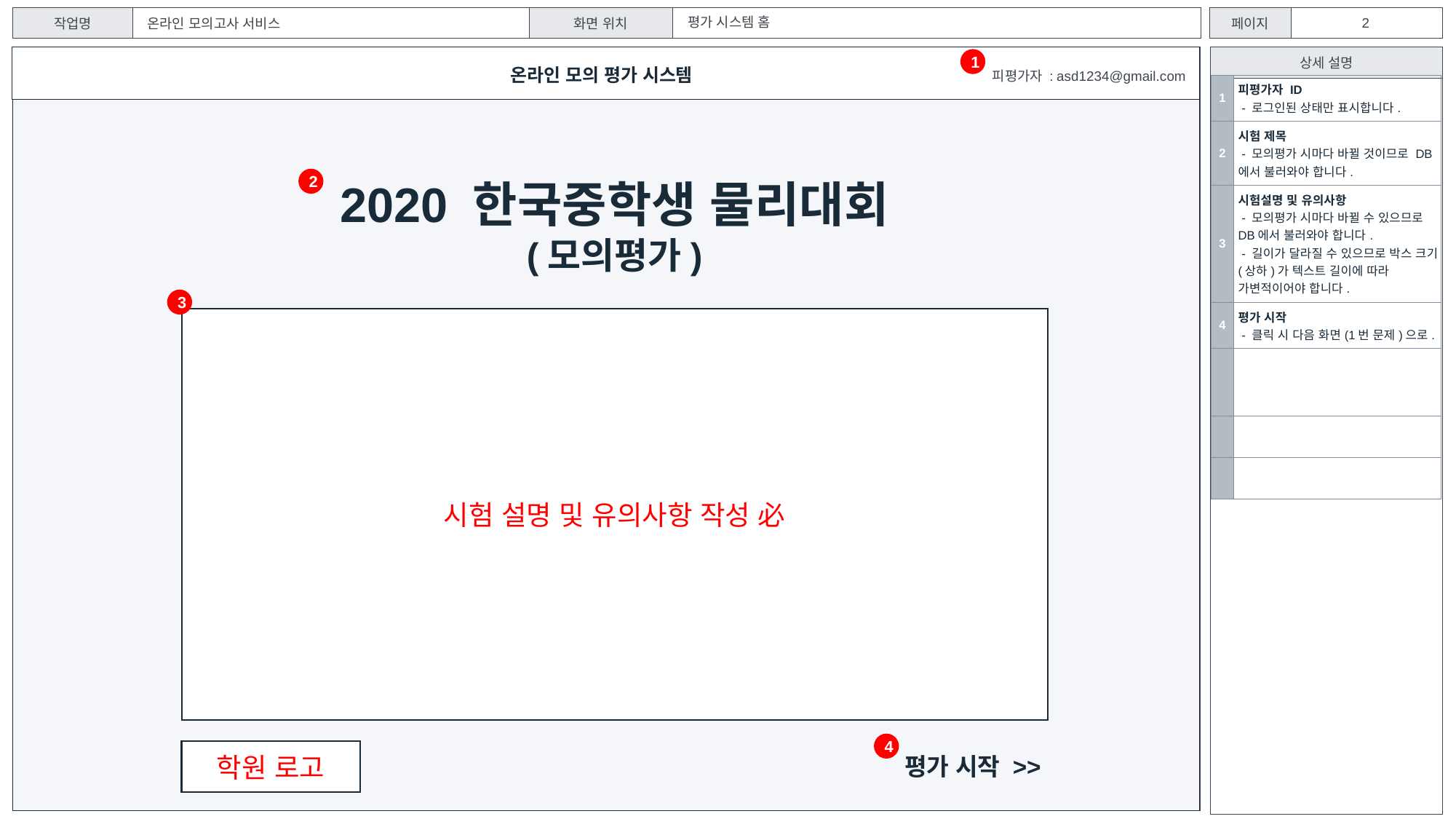

평가 시스템 홈
1
온라인 모의 평가 시스템
피평가자 :
asd1234@gmail.com
| 1 | 피평가자 ID - 로그인된 상태만 표시합니다. |
| --- | --- |
| 2 | 시험 제목 - 모의평가 시마다 바뀔 것이므로 DB에서 불러와야 합니다. |
| 3 | 시험설명 및 유의사항 - 모의평가 시마다 바뀔 수 있으므로 DB에서 불러와야 합니다. - 길이가 달라질 수 있으므로 박스 크기(상하)가 텍스트 길이에 따라 가변적이어야 합니다. |
| 4 | 평가 시작 - 클릭 시 다음 화면(1번 문제)으로. |
|  |  |
|  |  |
|  |  |

2
2020 한국중학생 물리대회 (모의평가)
3
시험 설명 및 유의사항 작성 必
4
학원 로고
평가 시작 >>